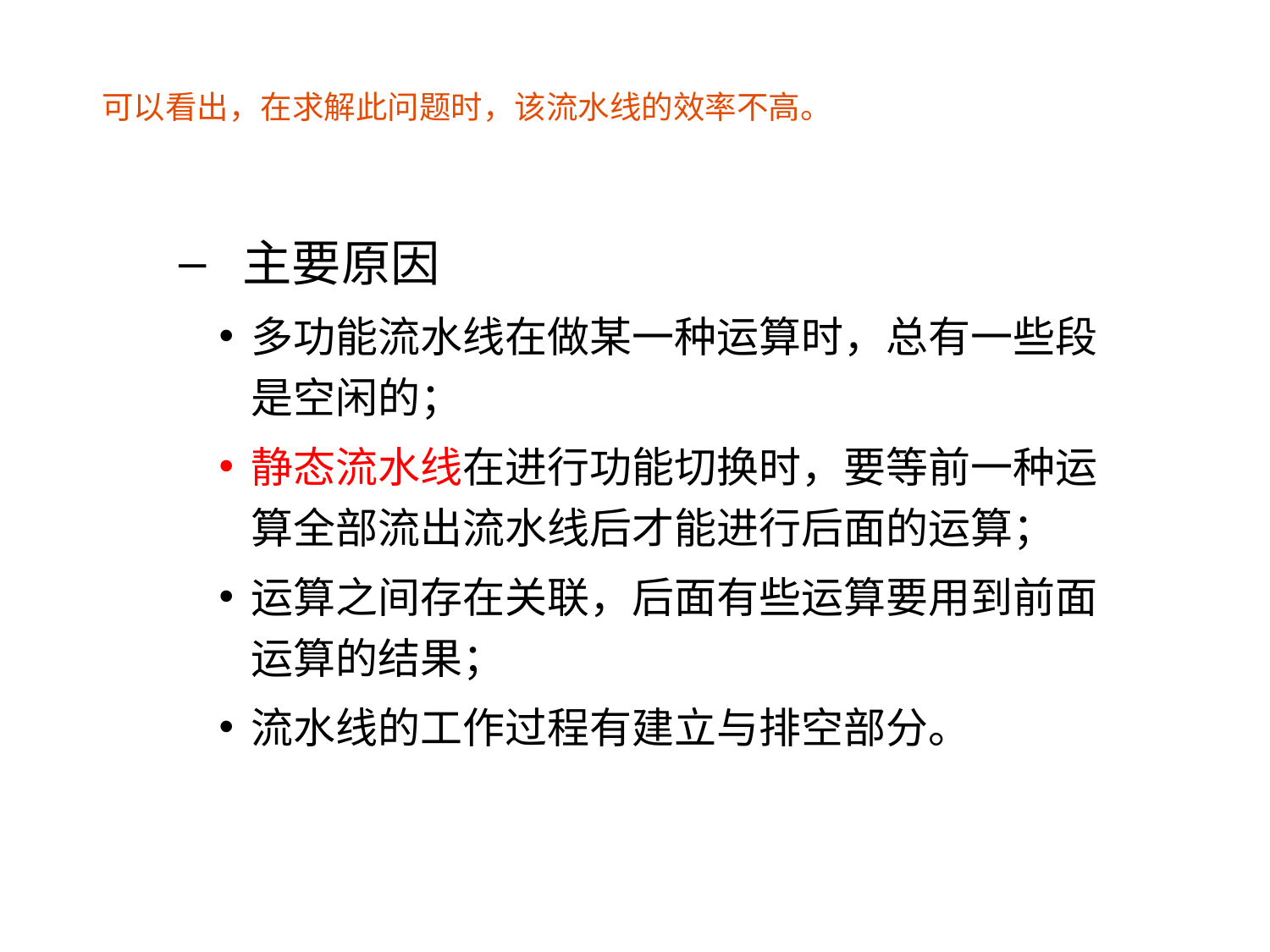

可以看出，在求解此问题时，该流水线的效率不高。

主要原因
多功能流水线在做某一种运算时，总有一些段是空闲的；
静态流水线在进行功能切换时，要等前一种运算全部流出流水线后才能进行后面的运算；
运算之间存在关联，后面有些运算要用到前面运算的结果；
流水线的工作过程有建立与排空部分。